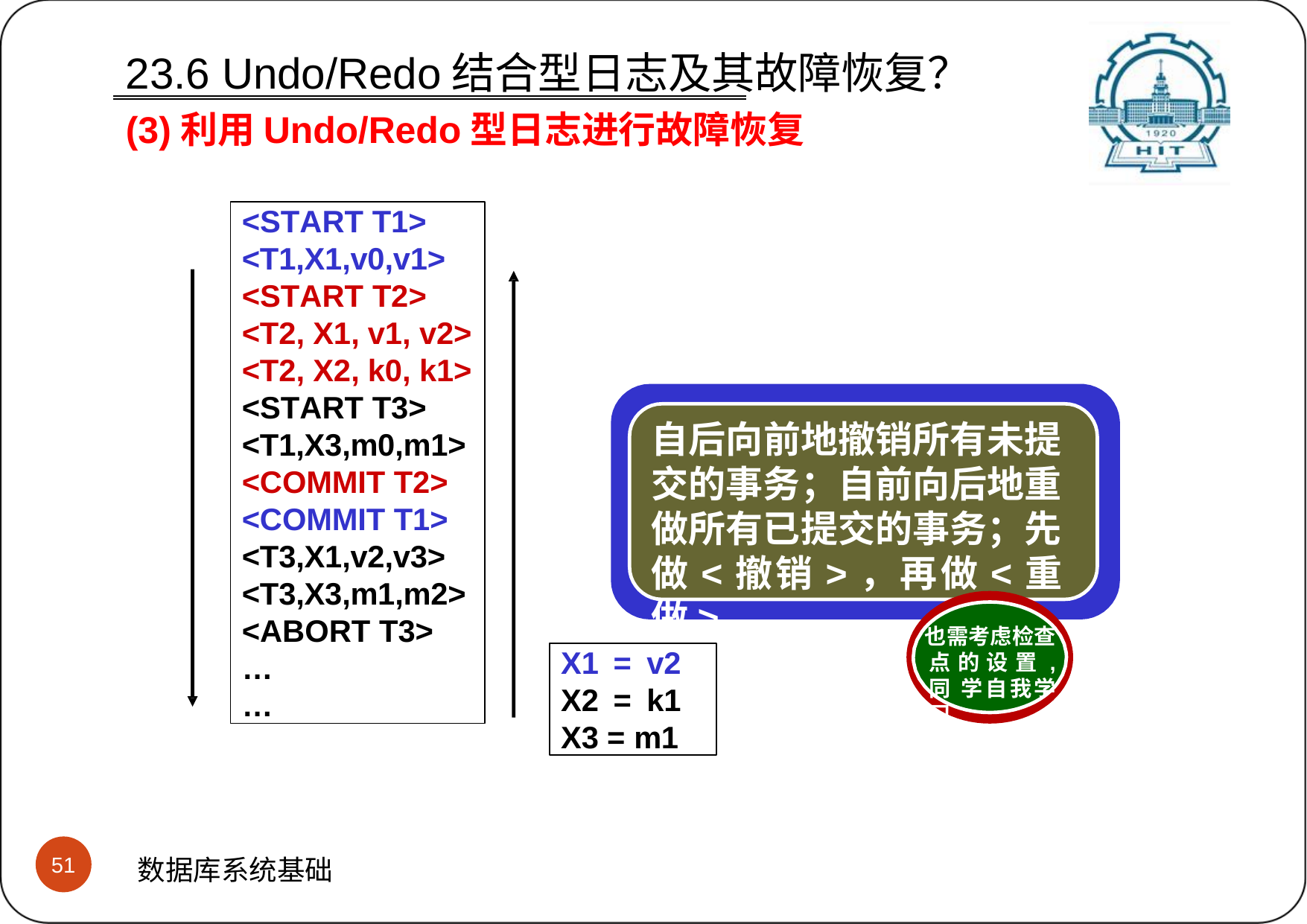

# 23.6 Undo/Redo结合型日志及其故障恢复？ (3)利用Undo/Redo型日志进行故障恢复

<START T1>
<T1,X1,v0,v1>
<START T2>
<T2, X1, v1, v2>
<T2, X2, k0, k1>
<START T3>
<T1,X3,m0,m1>
<COMMIT T2>
<COMMIT T1>
<T3,X1,v2,v3>
<T3,X3,m1,m2>
<ABORT T3>
…
…

自后向前地撤销所有未提 交的事务；自前向后地重 做所有已提交的事务；先 做<撤销>，再做<重做>

也需考虑检查 点的设置, 同 学自我学习
X1 = v2 X2 = k1 X3 = m1